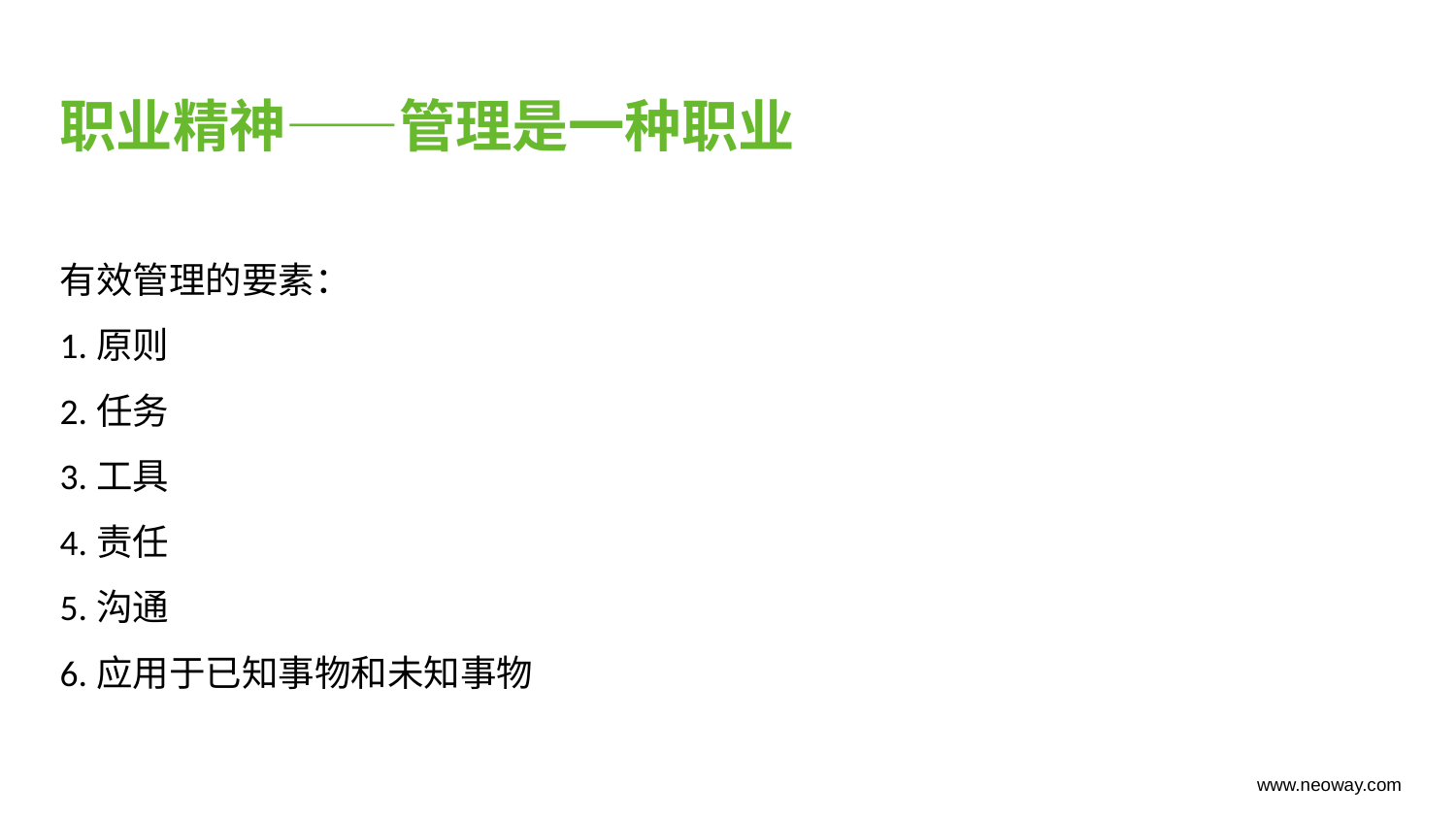

职业精神——管理是一种职业
有效管理的要素：
1.原则
2.任务
3.工具
4.责任
5.沟通
6.应用于已知事物和未知事物